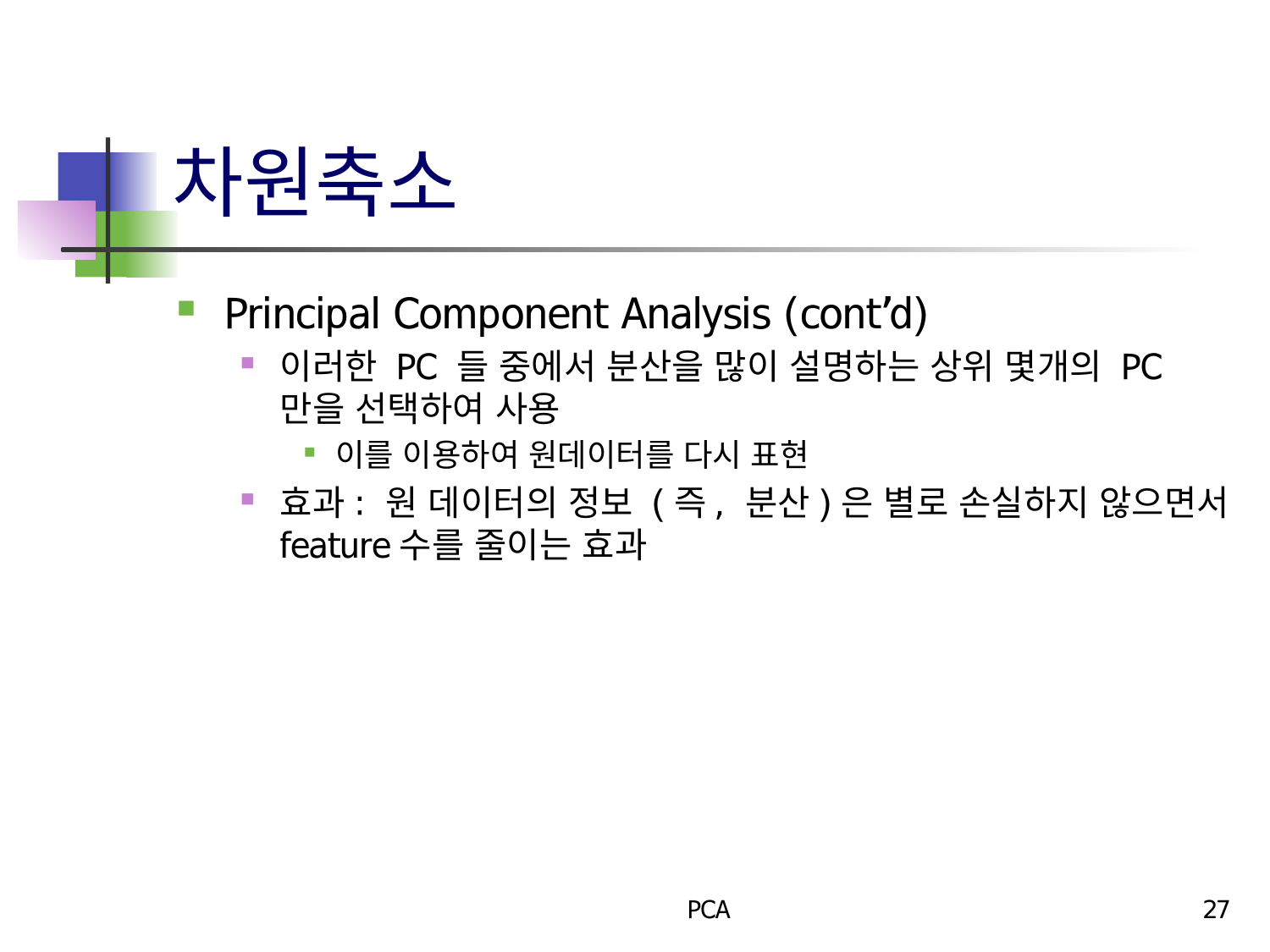

# 차원축소
Principal Component Analysis (cont’d)
이러한 PC 들 중에서 분산을 많이 설명하는 상위 몇개의 PC만을 선택하여 사용
이를 이용하여 원데이터를 다시 표현
효과: 원 데이터의 정보 (즉, 분산)은 별로 손실하지 않으면서 feature수를 줄이는 효과
PCA
27